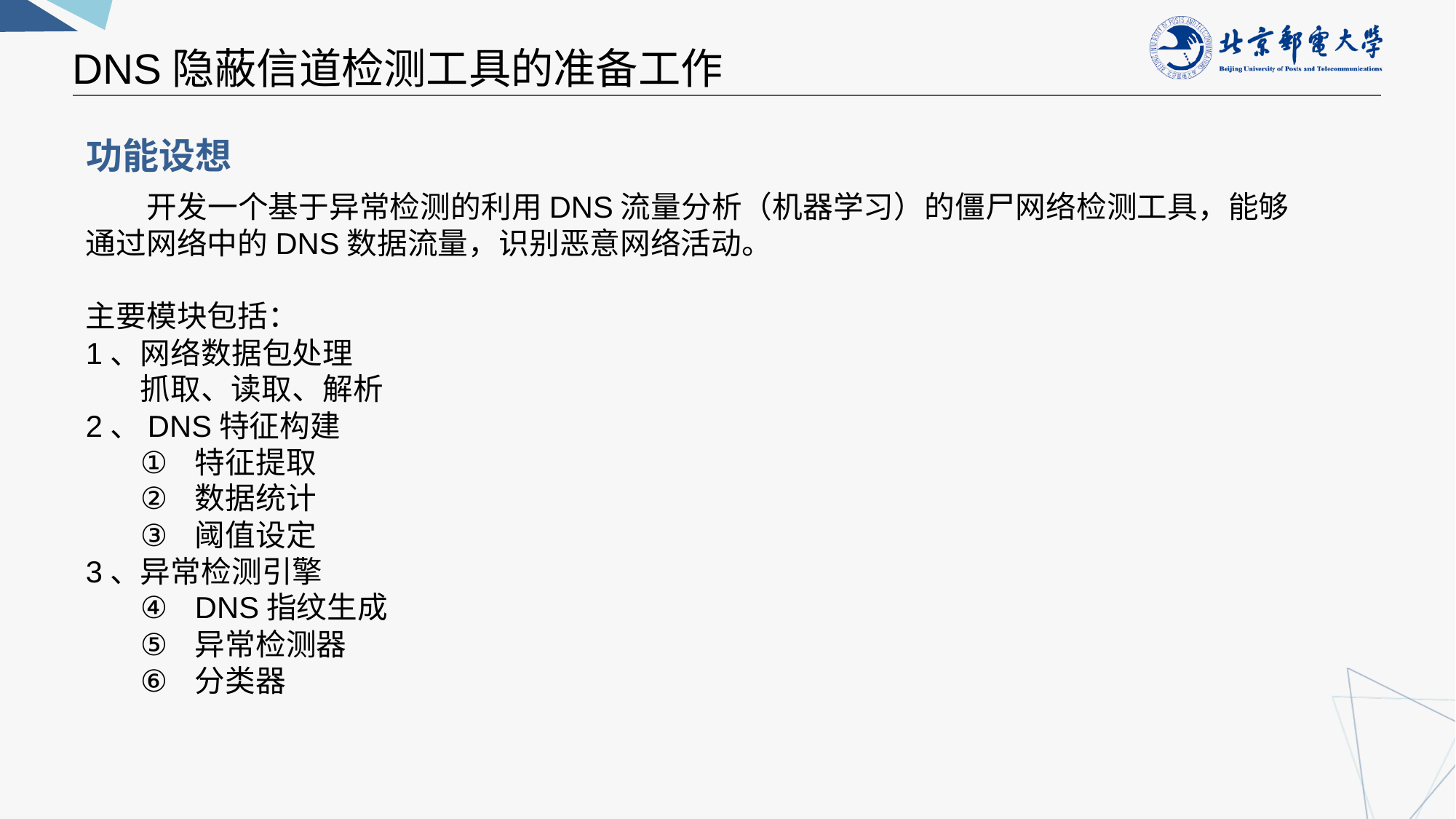

DNS隐蔽信道检测工具的准备工作
功能设想
        开发一个基于异常检测的利用DNS流量分析（机器学习）的僵尸网络检测工具，能够通过网络中的DNS数据流量，识别恶意网络活动。

主要模块包括：
1、网络数据包处理
       抓取、读取、解析
2、DNS特征构建
特征提取
数据统计
阈值设定
3、异常检测引擎
DNS指纹生成
异常检测器
分类器